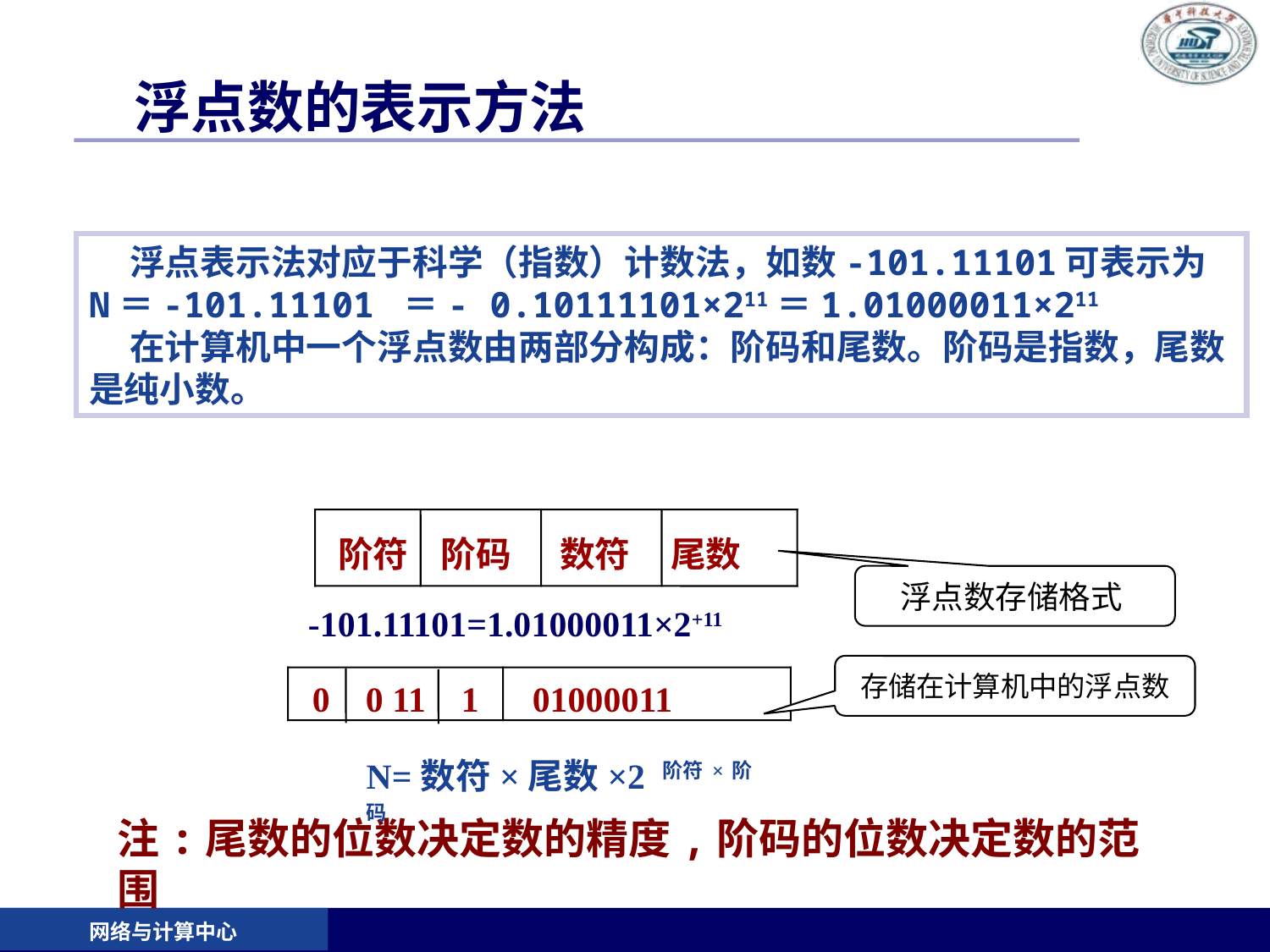

# 浮点数的表示方法
    浮点表示法对应于科学（指数）计数法，如数-101.11101可表示为
N＝-101.11101 ＝- 0.10111101×211＝1.01000011×211
    在计算机中一个浮点数由两部分构成：阶码和尾数。阶码是指数，尾数是纯小数。

阶符    阶码      数符     尾数
浮点数存储格式
-101.11101=1.01000011×2+11
存储在计算机中的浮点数

0    0 11    1      01000011
N=数符×尾数×2 阶符×阶码
注:尾数的位数决定数的精度,阶码的位数决定数的范围
网络与计算中心